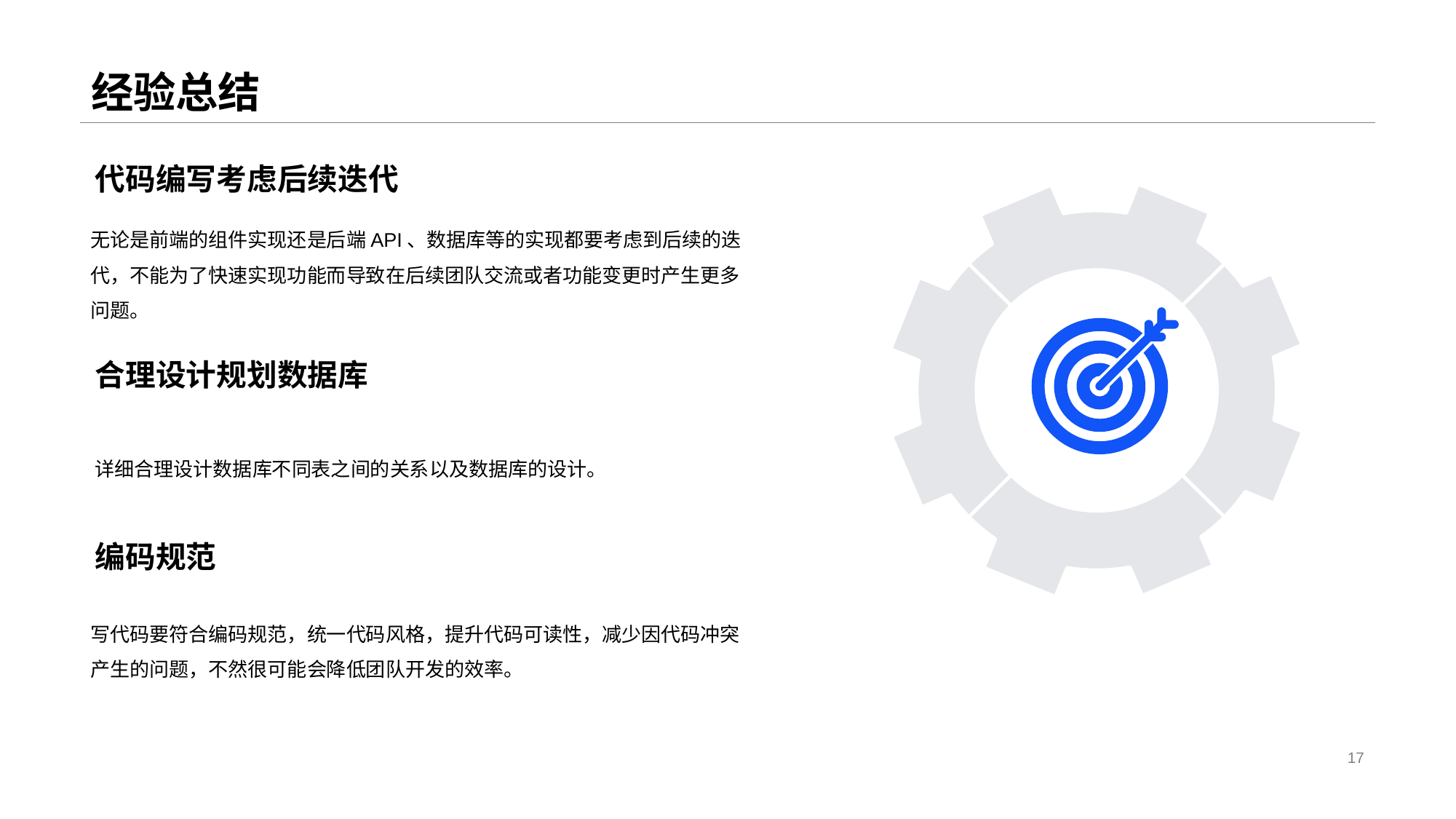

# 经验总结
代码编写考虑后续迭代

合理设计规划数据库

无论是前端的组件实现还是后端API、数据库等的实现都要考虑到后续的迭代，不能为了快速实现功能而导致在后续团队交流或者功能变更时产生更多问题。
详细合理设计数据库不同表之间的关系以及数据库的设计。
编码规范
写代码要符合编码规范，统一代码风格，提升代码可读性，减少因代码冲突产生的问题，不然很可能会降低团队开发的效率。
17